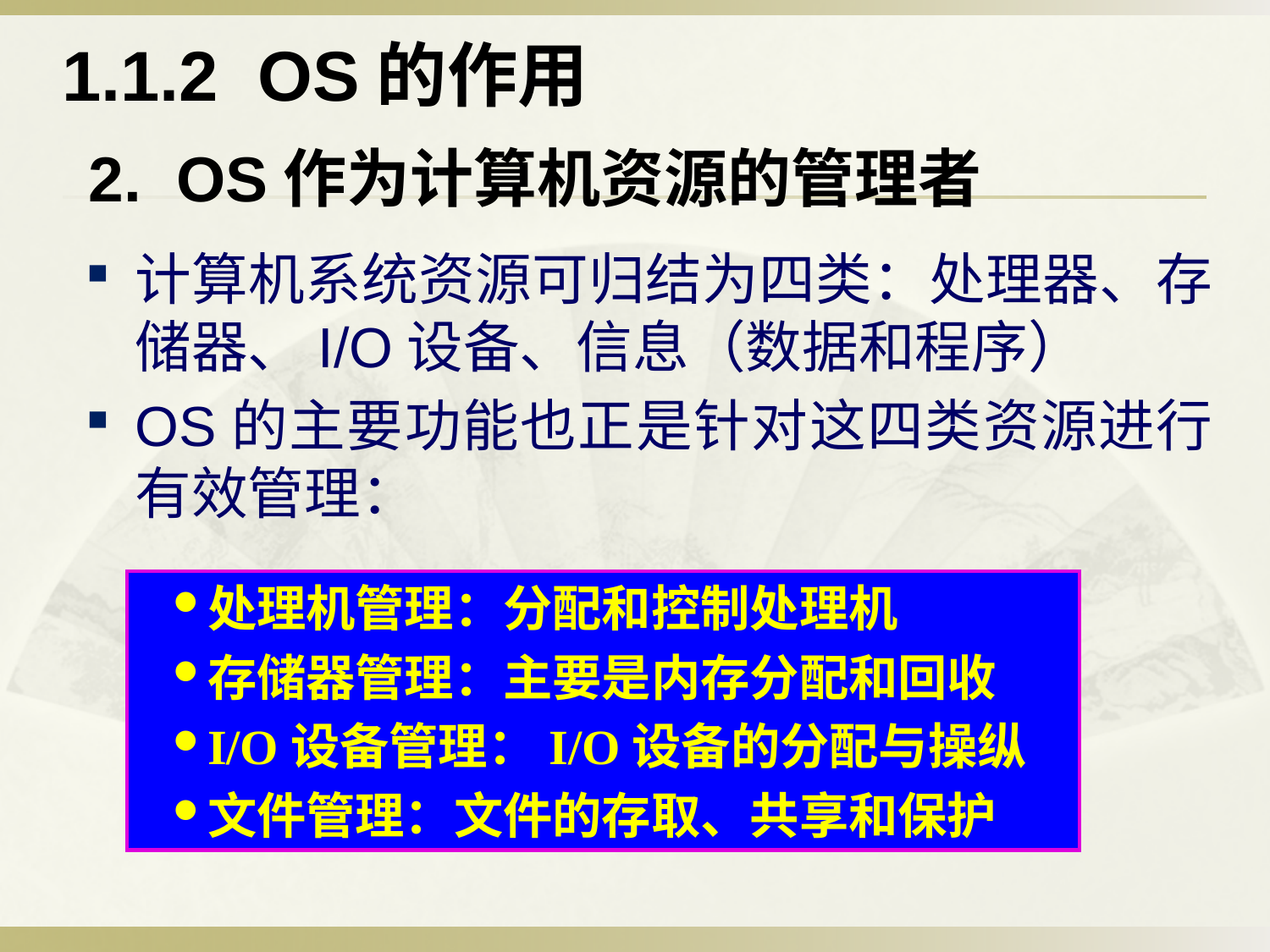

1.1.2  OS的作用
2.  OS作为计算机资源的管理者
计算机系统资源可归结为四类：处理器、存储器、I/O设备、信息（数据和程序）
OS的主要功能也正是针对这四类资源进行有效管理：
处理机管理：分配和控制处理机
存储器管理：主要是内存分配和回收
I/O设备管理：I/O设备的分配与操纵
文件管理：文件的存取、共享和保护
14